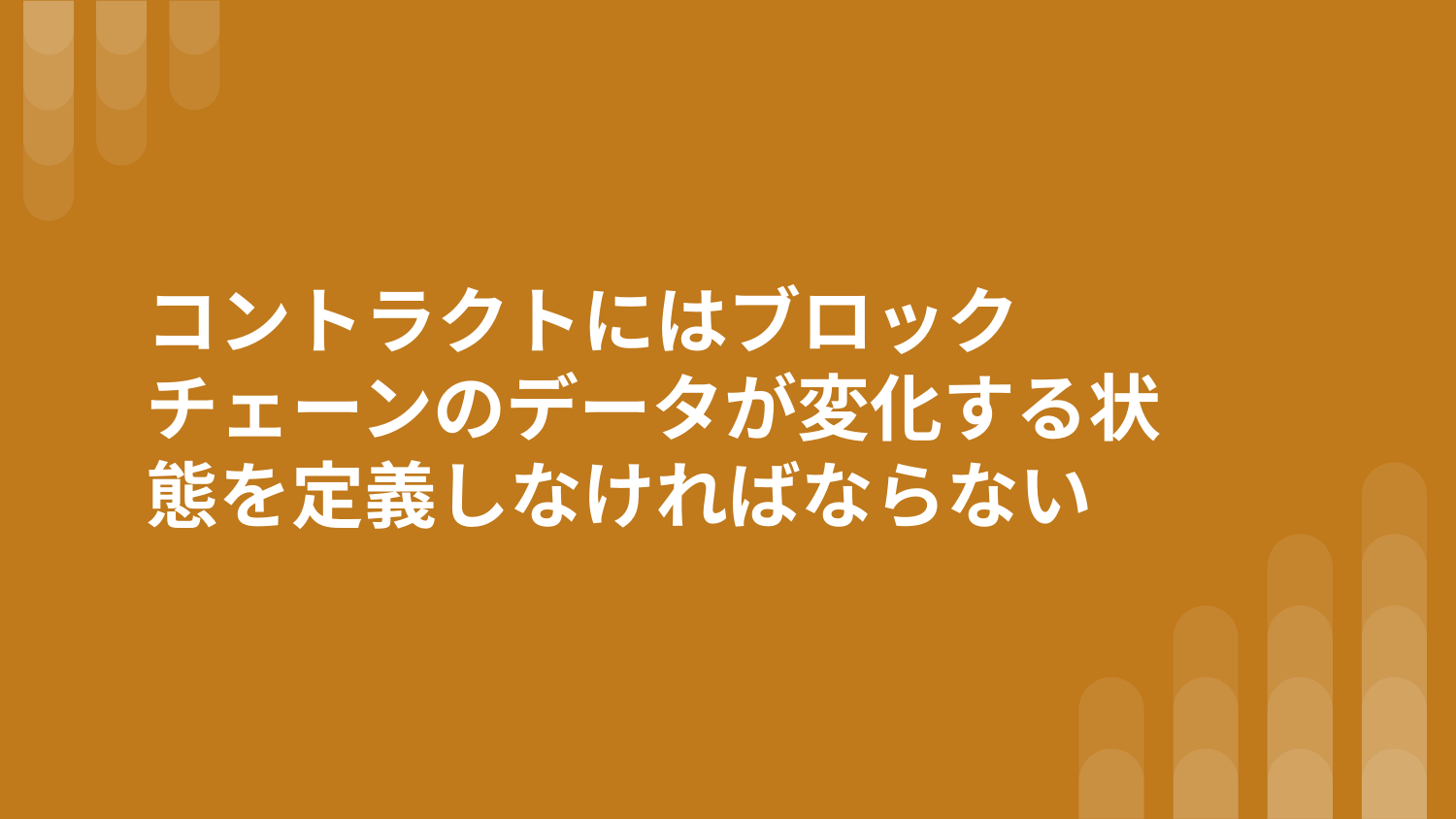

# コントラクトにはブロックチェーンのデータが変化する状態を定義しなければならない